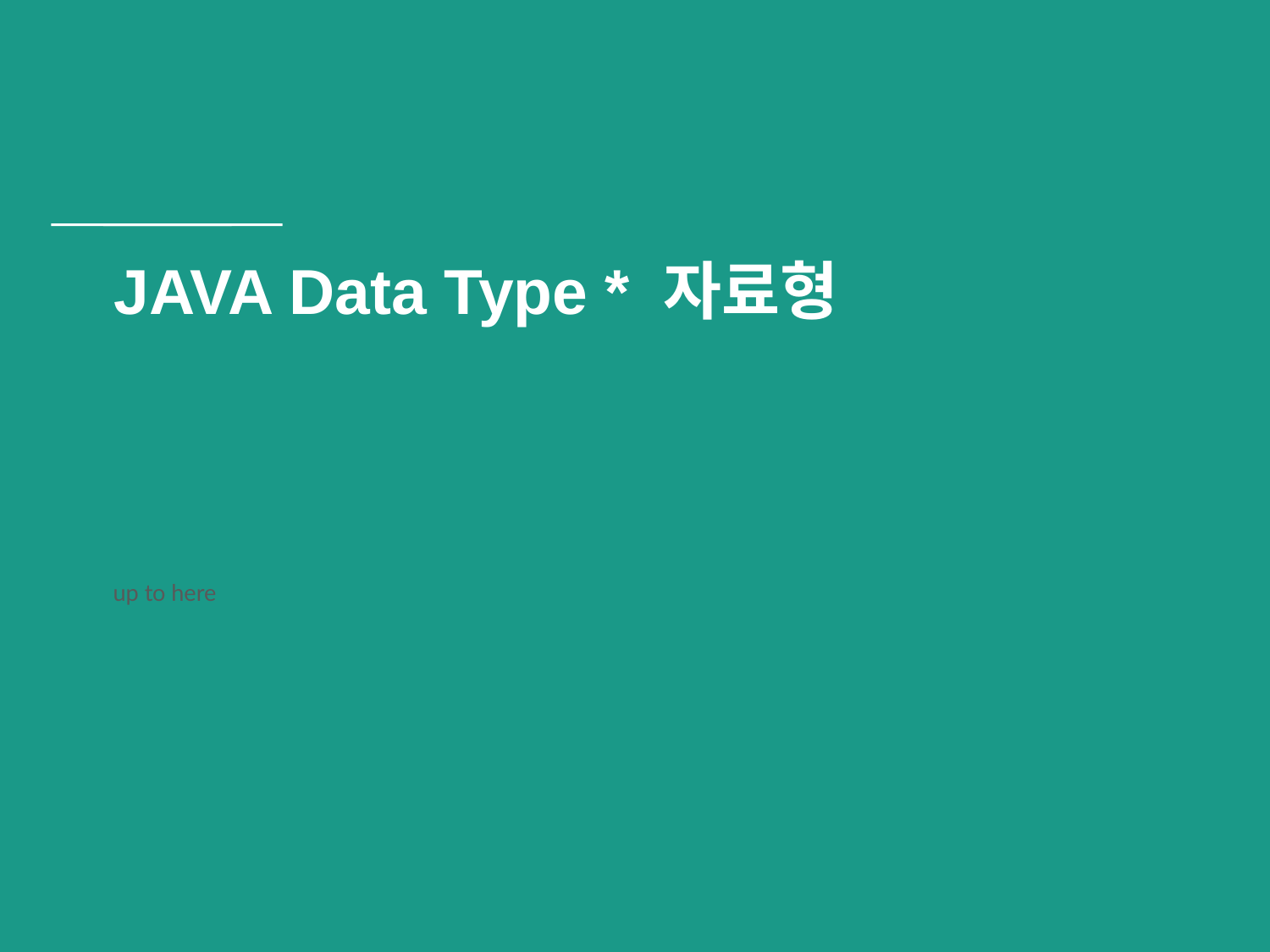

# JAVA Data Type * 자료형
up to here